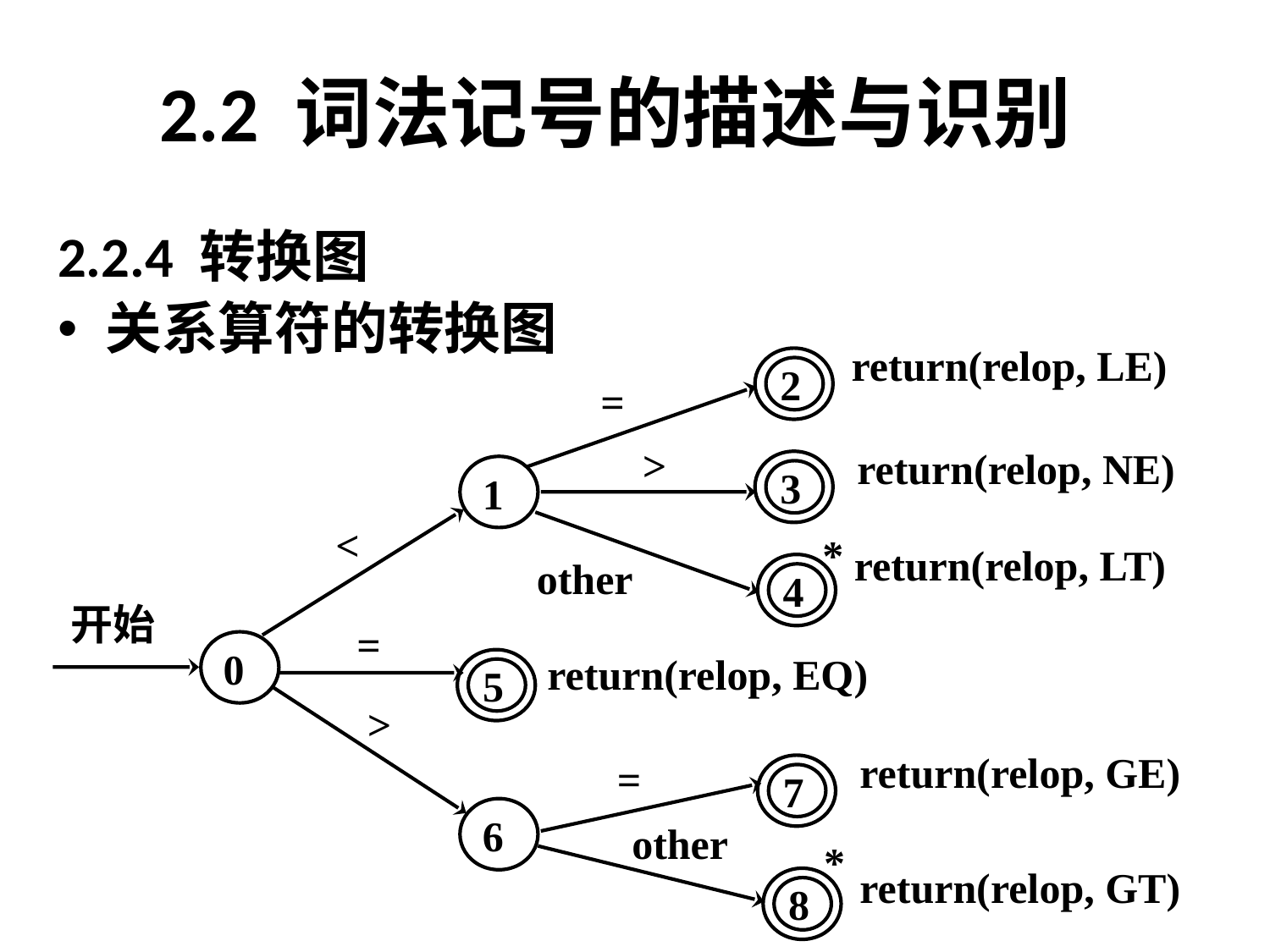

# 2.2 词法记号的描述与识别
2.2.4 转换图
关系算符的转换图
return(relop, LE)

2
=

>
return(relop, NE)

3
1

<
*
return(relop, LT)
other

4
开始
=
0
return(relop, EQ)

5

>
return(relop, GE)
=

7

6
other
*

return(relop, GT)

8